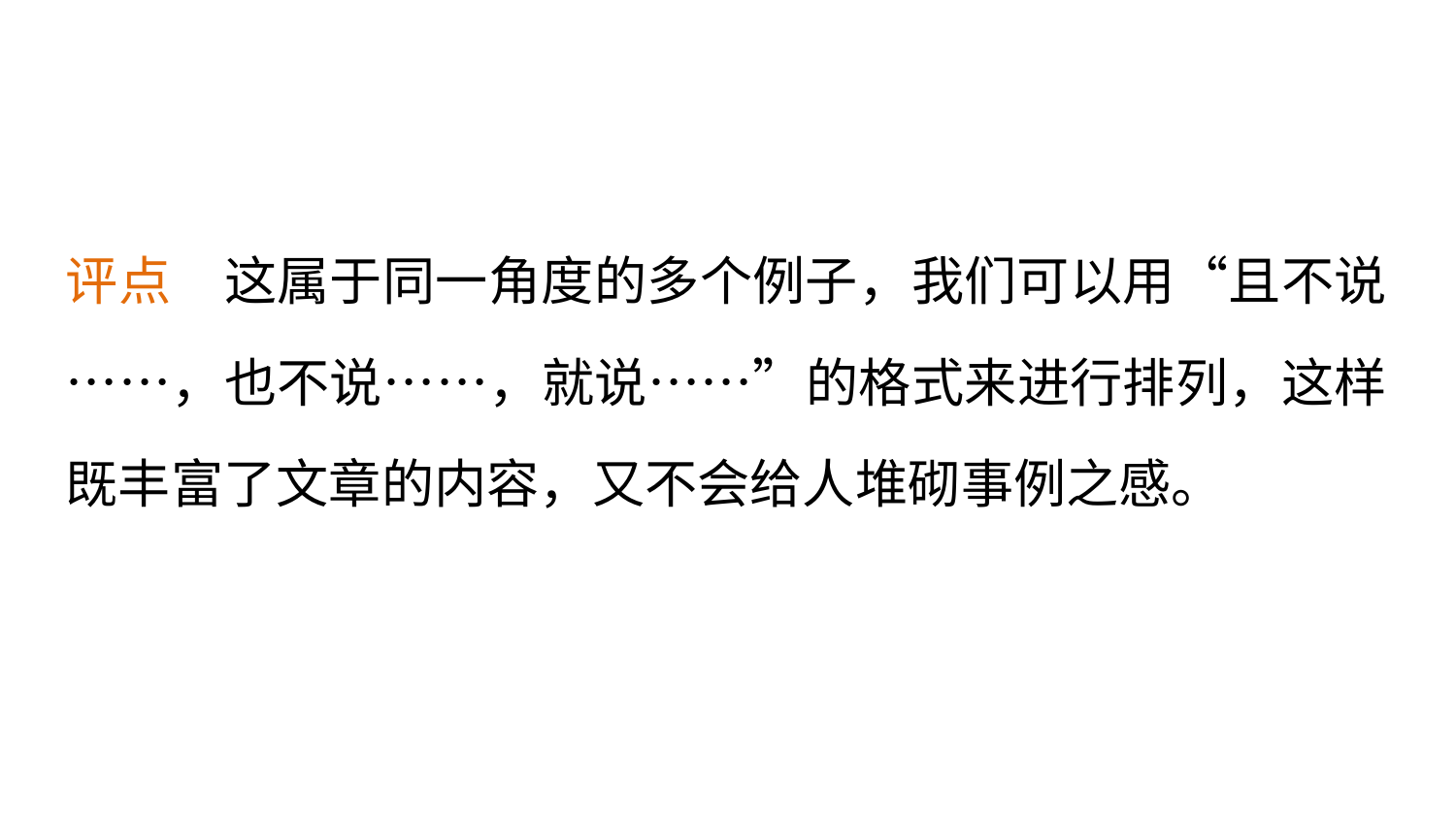

评点　这属于同一角度的多个例子，我们可以用“且不说……，也不说……，就说……”的格式来进行排列，这样既丰富了文章的内容，又不会给人堆砌事例之感。